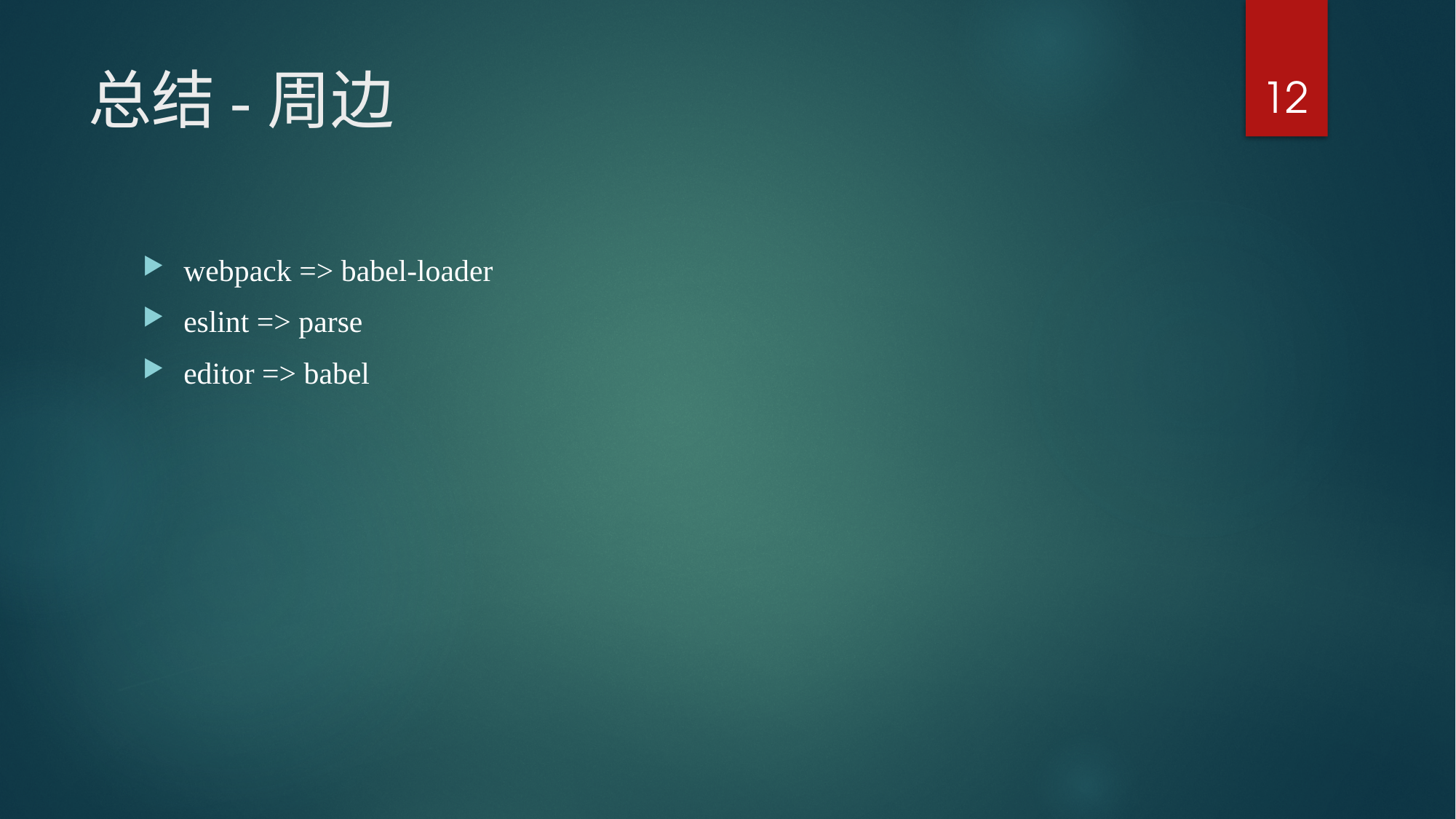

12
# 总结-周边
webpack => babel-loader
eslint => parse
editor => babel